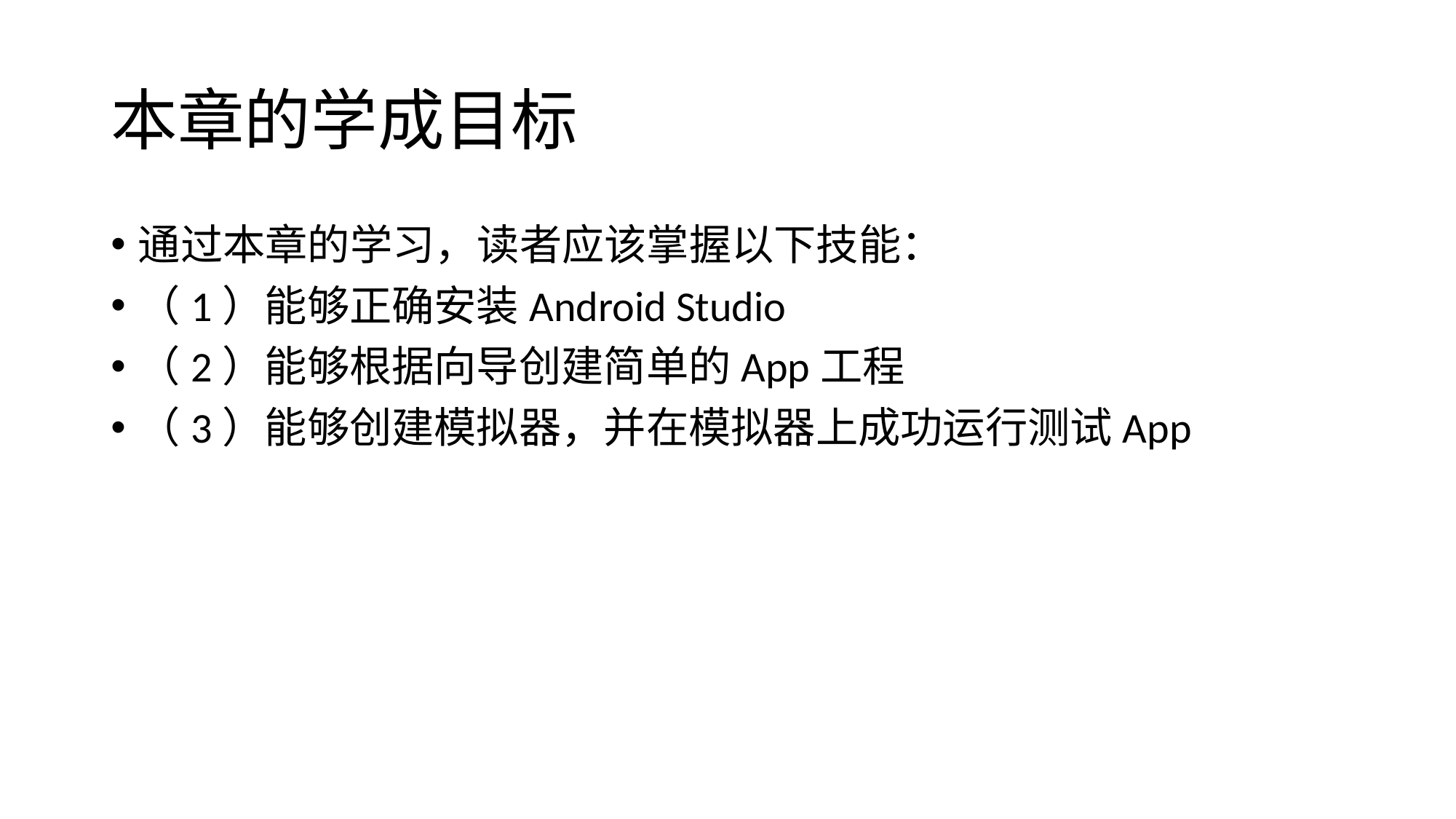

# 本章的学成目标
通过本章的学习，读者应该掌握以下技能：
（1）能够正确安装Android Studio
（2）能够根据向导创建简单的App工程
（3）能够创建模拟器，并在模拟器上成功运行测试App